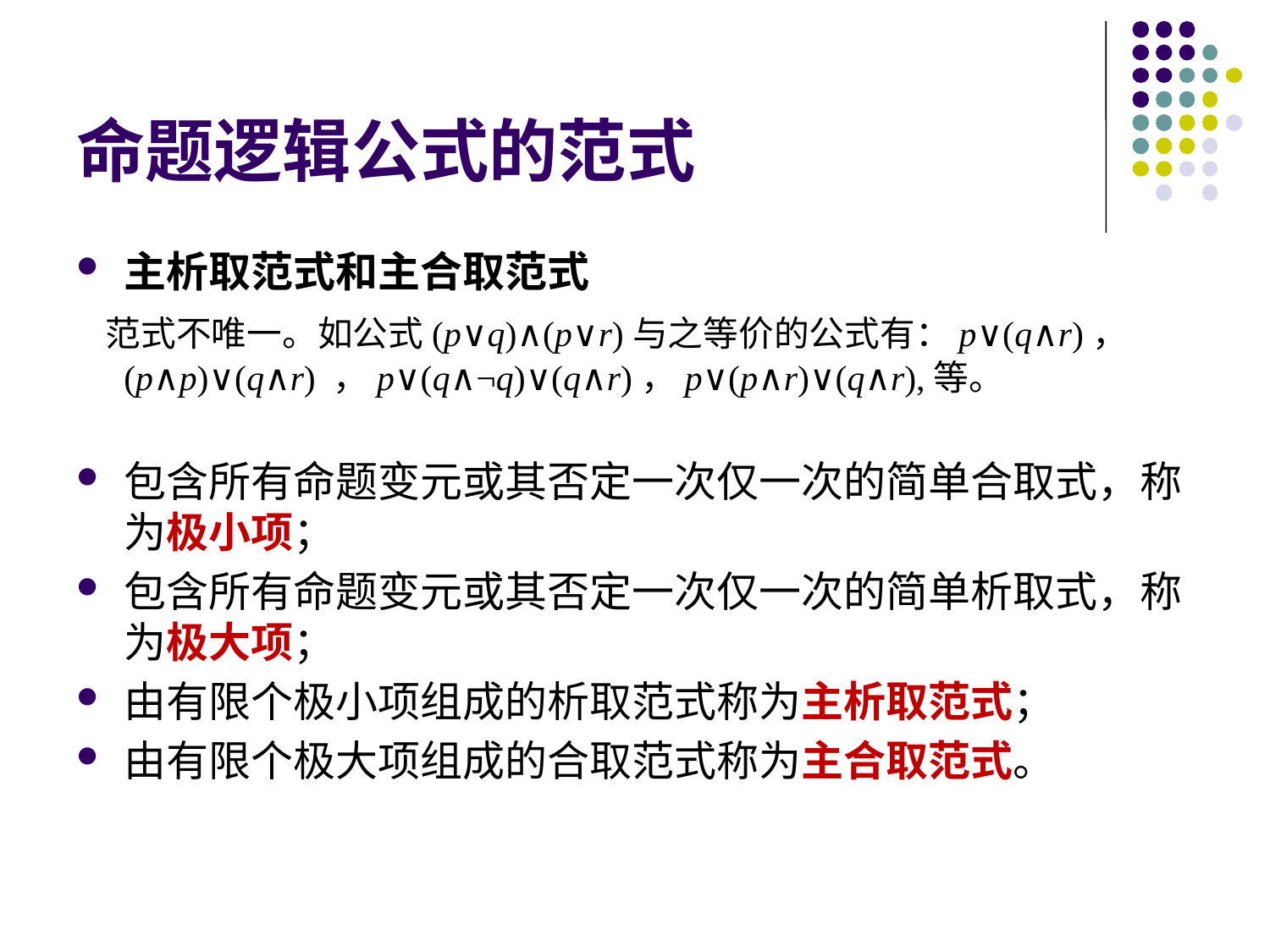

# 命题逻辑公式的范式
主析取范式和主合取范式
  范式不唯一。如公式(p∨q)∧(p∨r)与之等价的公式有：p∨(q∧r)，(p∧p)∨(q∧r) ，p∨(q∧¬q)∨(q∧r)，p∨(p∧r)∨(q∧r),等。

包含所有命题变元或其否定一次仅一次的简单合取式，称为极小项；
包含所有命题变元或其否定一次仅一次的简单析取式，称为极大项；
由有限个极小项组成的析取范式称为主析取范式；
由有限个极大项组成的合取范式称为主合取范式。

46